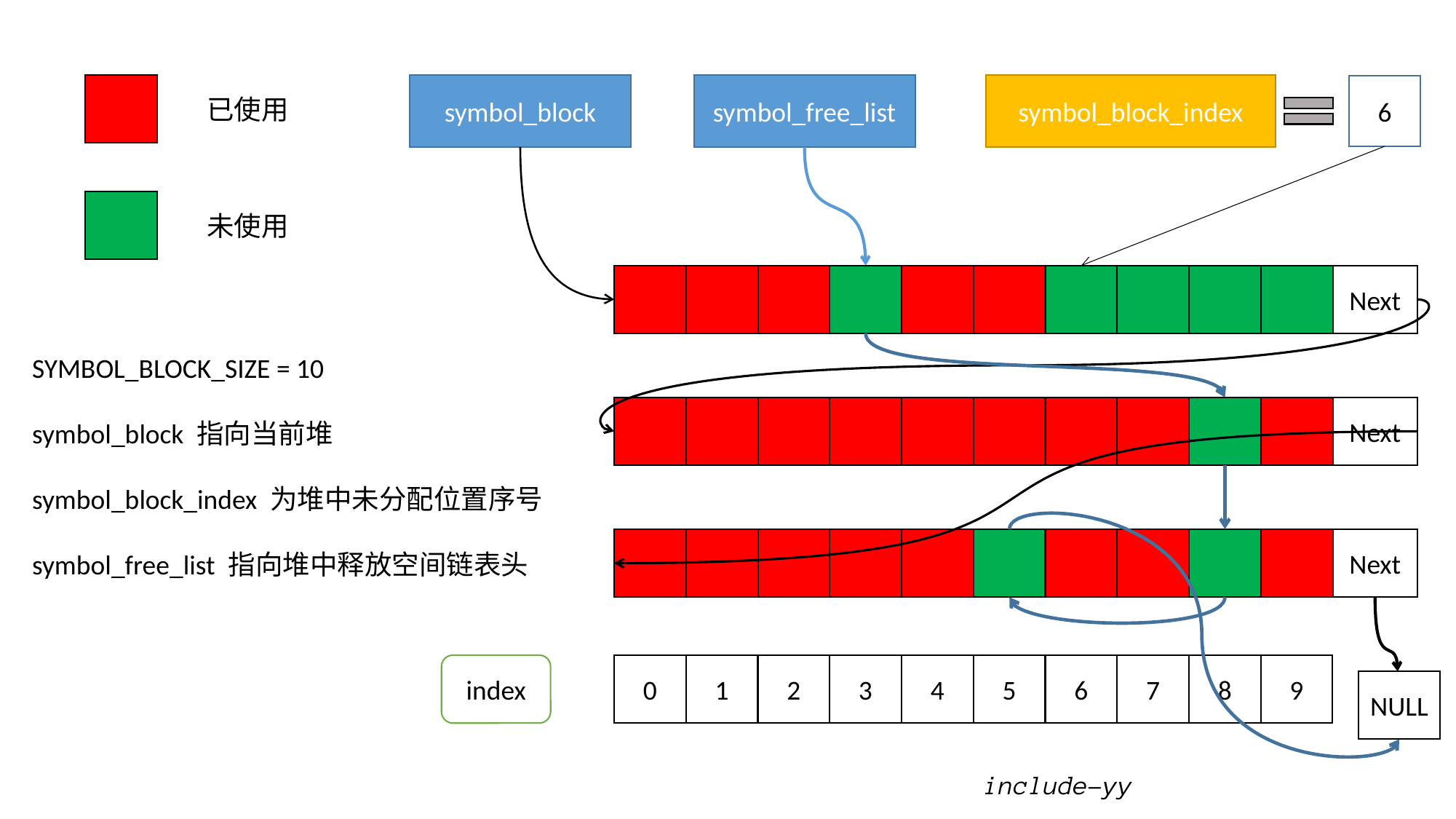

symbol_block
symbol_free_list
symbol_block_index
6
已使用

未使用

Next
SYMBOL_BLOCK_SIZE = 10

symbol_block 指向当前堆

symbol_block_index 为堆中未分配位置序号

symbol_free_list 指向堆中释放空间链表头

Next

Next
index
0
1
2
3
4
5
6
7
8
9
NULL
include-yy